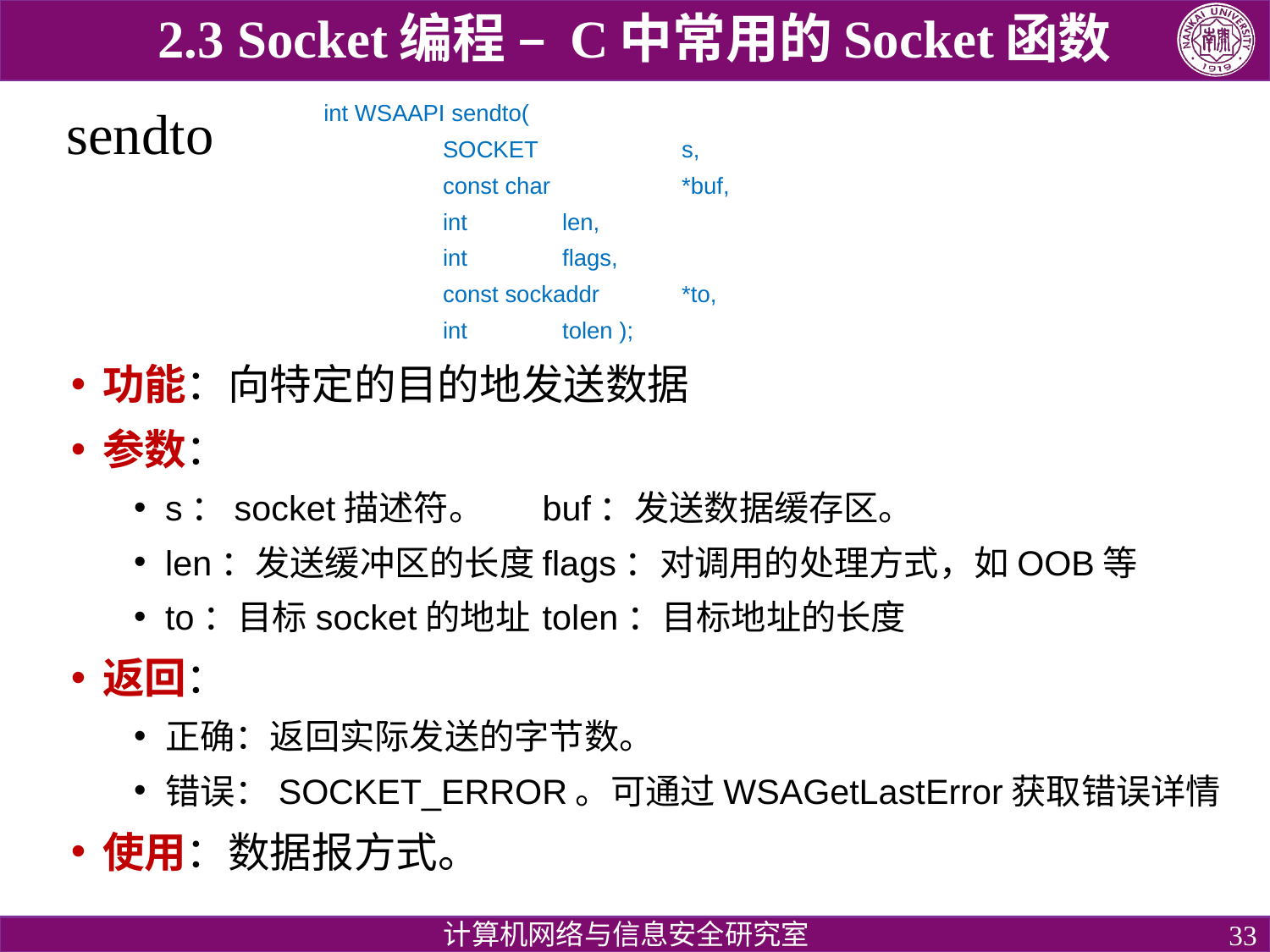

2.3 Socket编程 – C中常用的Socket函数
int WSAAPI sendto(
  	SOCKET         	s,
  	const char     	*buf,
  	int            	len,
  	int            	flags,
  	const sockaddr 	*to,
  	int            	tolen );
# sendto
功能：向特定的目的地发送数据
参数：
s：socket描述符。	buf：发送数据缓存区。
len：发送缓冲区的长度	flags：对调用的处理方式，如OOB等
to：目标socket的地址	tolen：目标地址的长度
返回：
正确：返回实际发送的字节数。
错误：SOCKET_ERROR。可通过WSAGetLastError获取错误详情
使用：数据报方式。